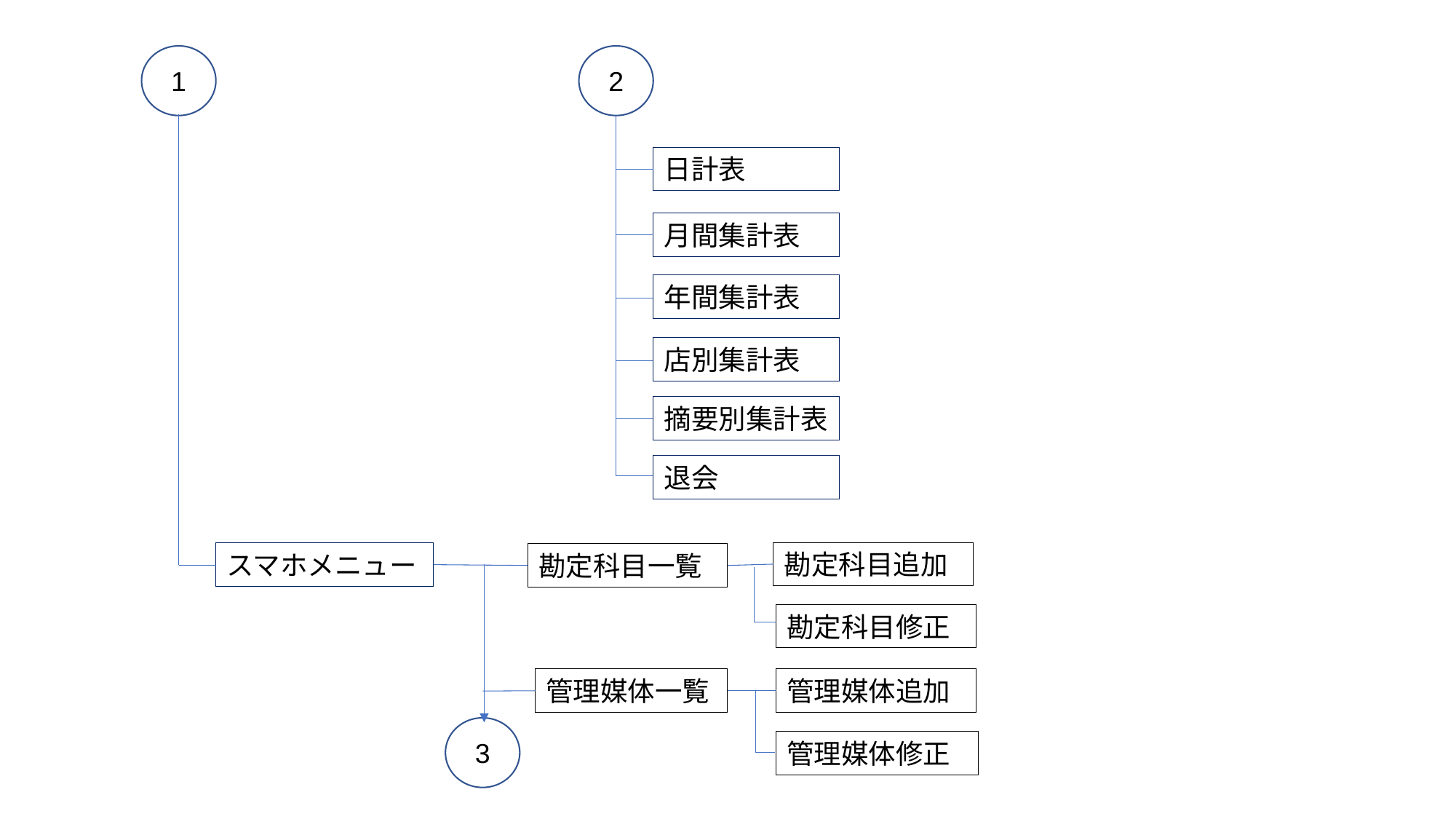

1
2
日計表
月間集計表
年間集計表
店別集計表
摘要別集計表
退会
勘定科目追加
スマホメニュー
勘定科目一覧
勘定科目修正
管理媒体一覧
管理媒体追加
3
管理媒体修正